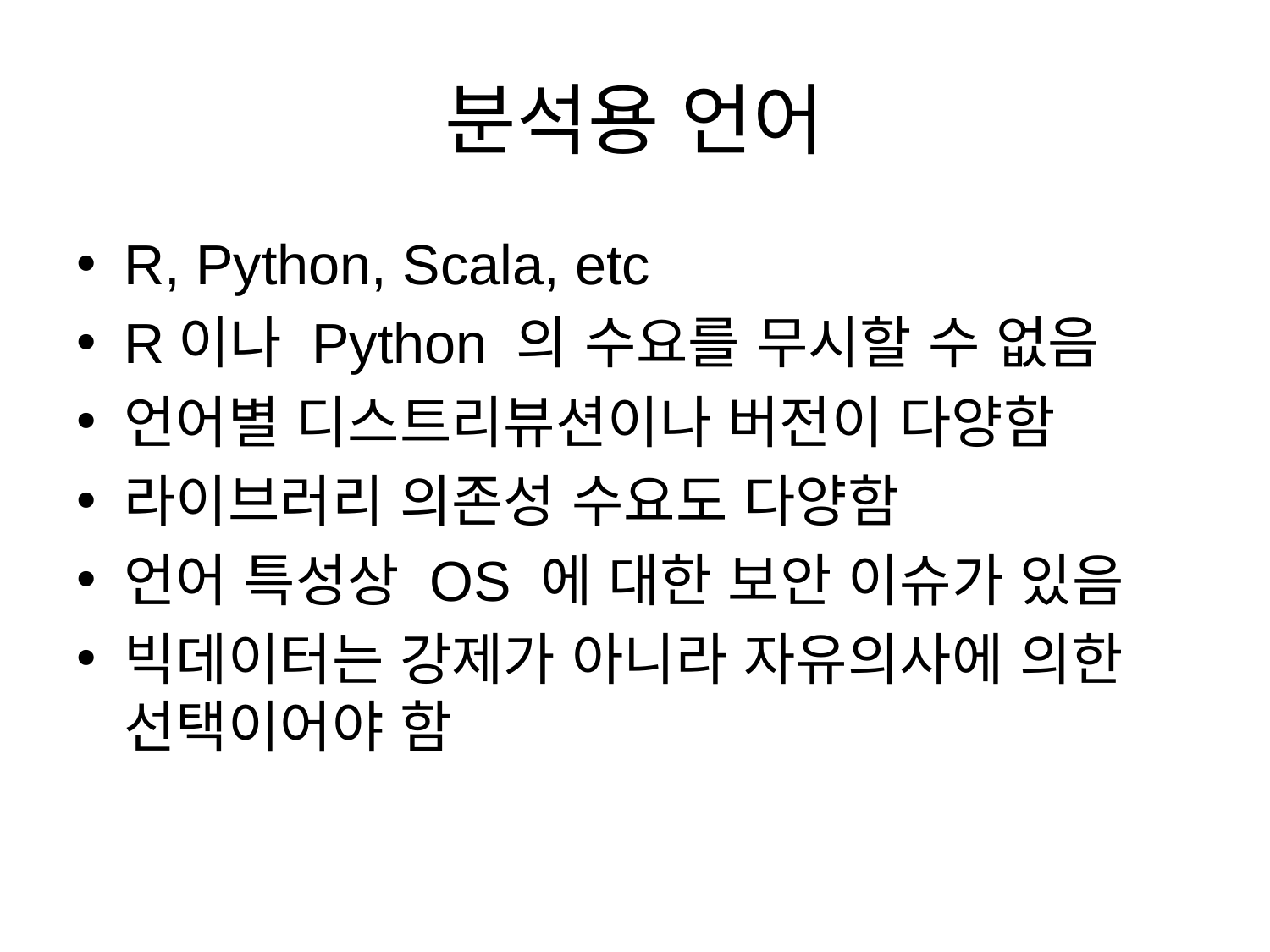

# 분석용 언어
R, Python, Scala, etc
R이나 Python 의 수요를 무시할 수 없음
언어별 디스트리뷰션이나 버전이 다양함
라이브러리 의존성 수요도 다양함
언어 특성상 OS 에 대한 보안 이슈가 있음
빅데이터는 강제가 아니라 자유의사에 의한 선택이어야 함